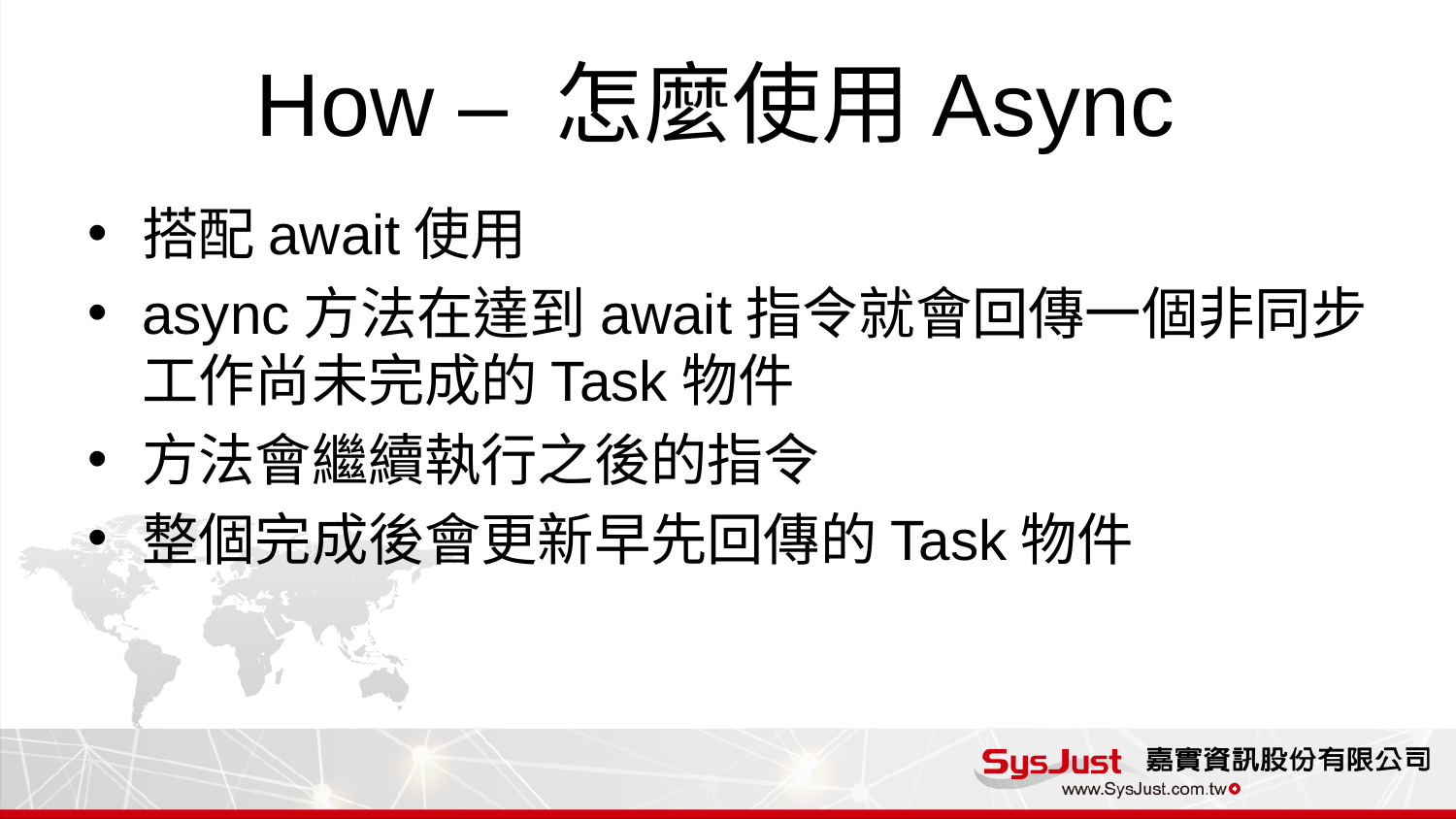

# How – 怎麼使用Async
搭配await使用
async方法在達到await指令就會回傳一個非同步工作尚未完成的Task物件
方法會繼續執行之後的指令
整個完成後會更新早先回傳的Task物件